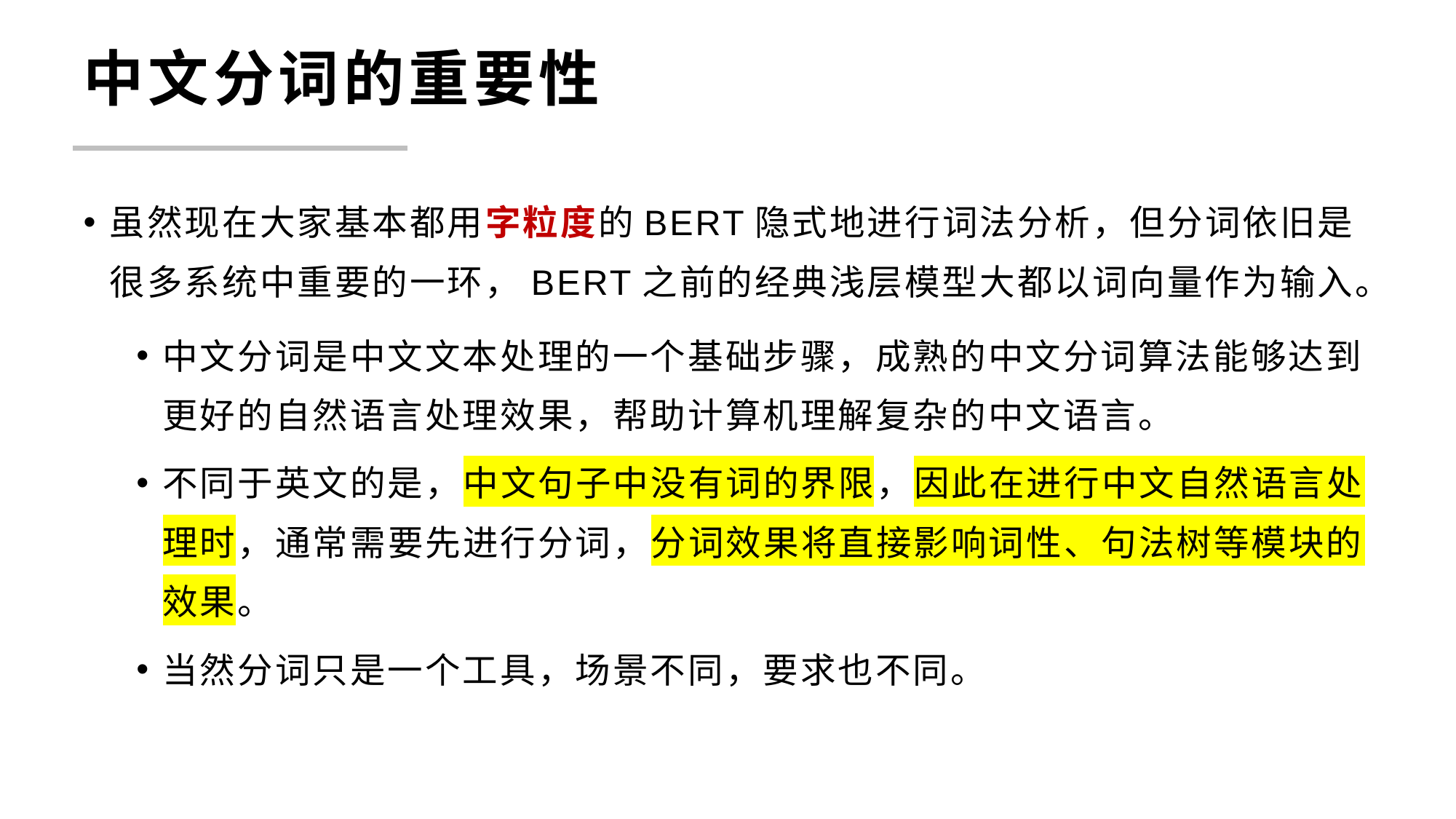

# 中文分词的重要性
虽然现在大家基本都用字粒度的BERT隐式地进行词法分析，但分词依旧是很多系统中重要的一环，BERT之前的经典浅层模型大都以词向量作为输入。
中文分词是中文文本处理的一个基础步骤，成熟的中文分词算法能够达到更好的自然语言处理效果，帮助计算机理解复杂的中文语言。
不同于英文的是，中文句子中没有词的界限，因此在进行中文自然语言处理时，通常需要先进行分词，分词效果将直接影响词性、句法树等模块的效果。
当然分词只是一个工具，场景不同，要求也不同。